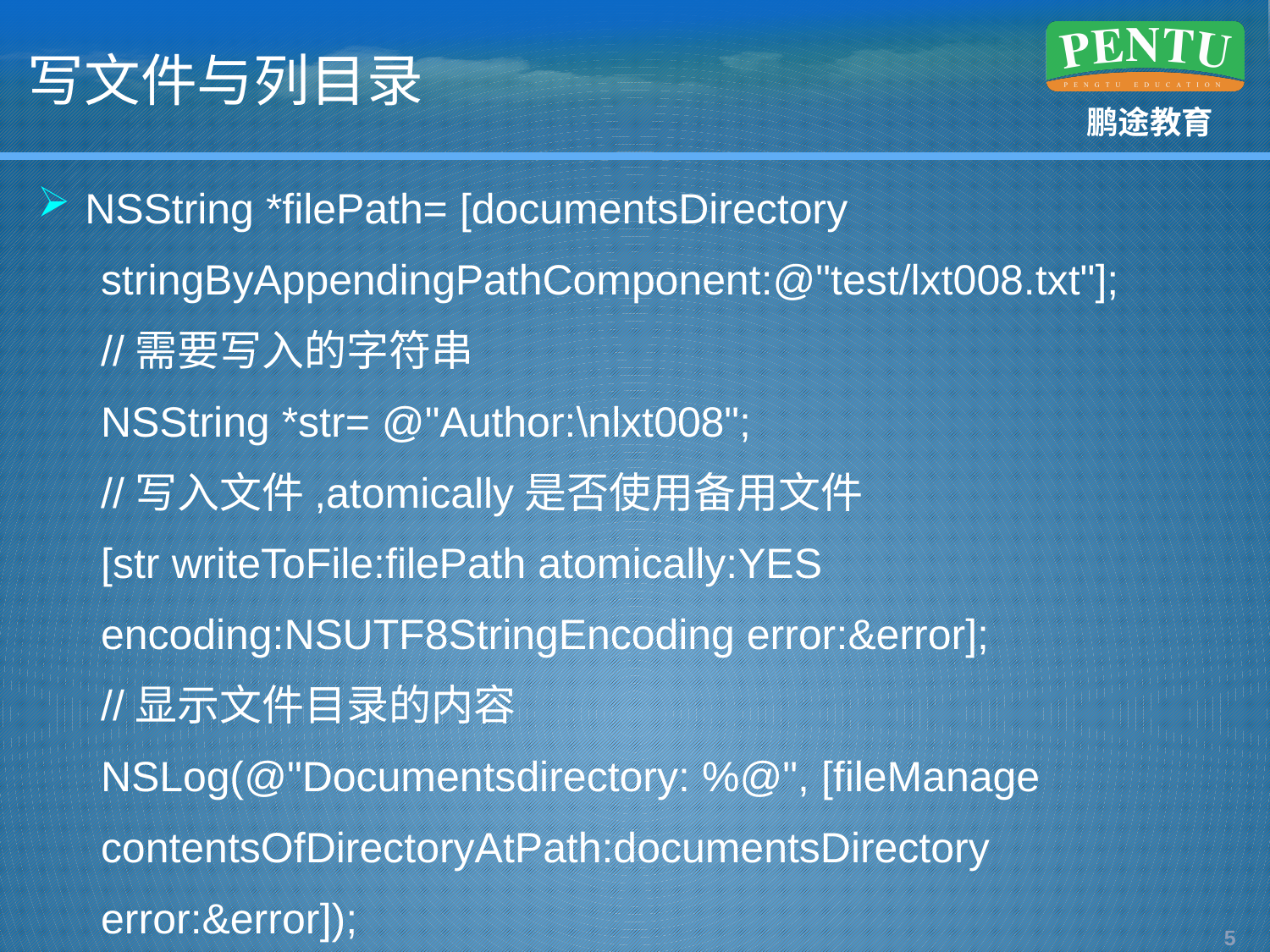

# 写文件与列目录
NSString *filePath= [documentsDirectory
stringByAppendingPathComponent:@"test/lxt008.txt"];
//需要写入的字符串
NSString *str= @"Author:\nlxt008";
//写入文件,atomically是否使用备用文件
[str writeToFile:filePath atomically:YES
encoding:NSUTF8StringEncoding error:&error];
//显示文件目录的内容
NSLog(@"Documentsdirectory: %@", [fileManage
contentsOfDirectoryAtPath:documentsDirectory error:&error]);
5